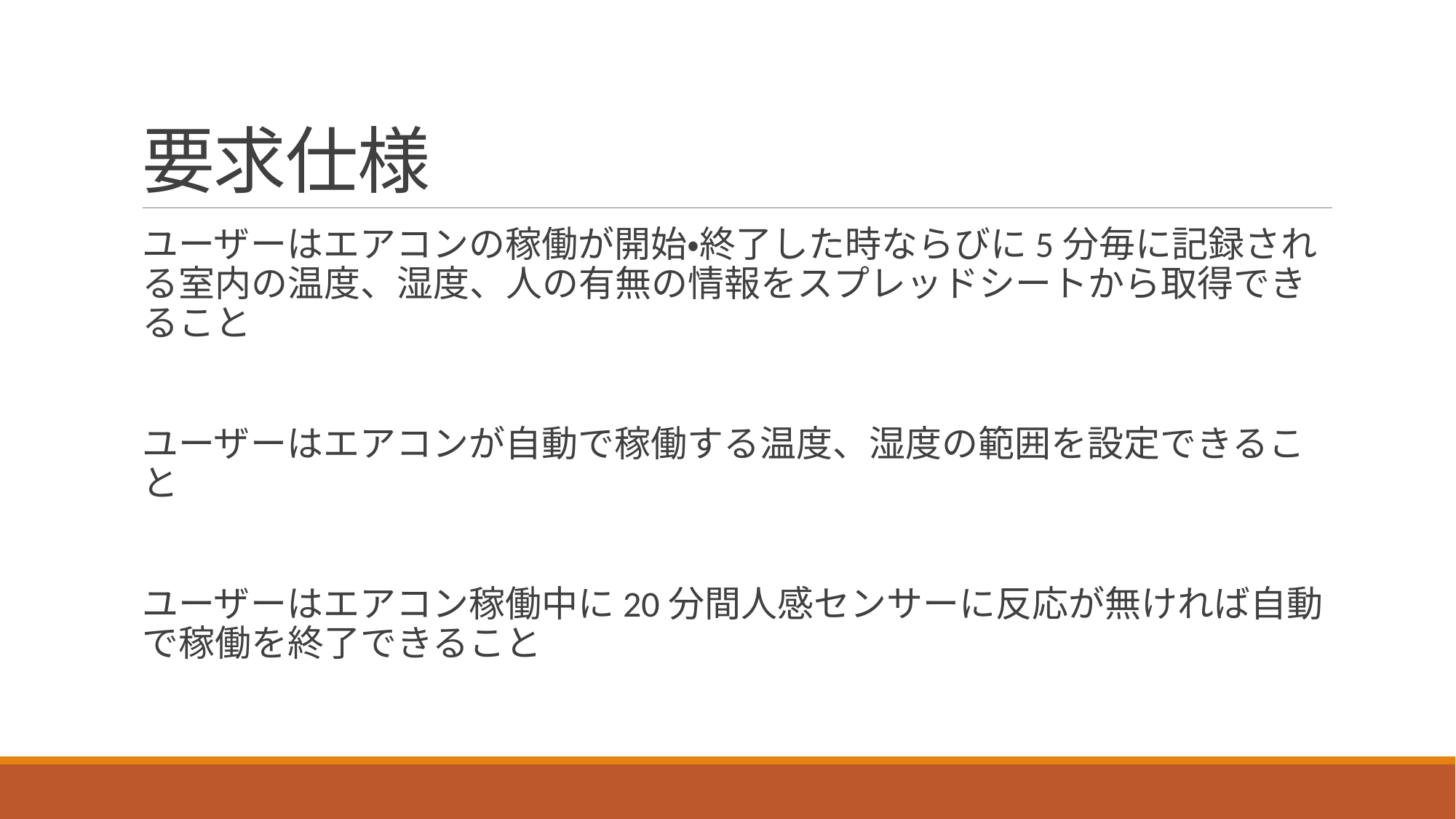

# 要求仕様
ユーザーはエアコンの稼働が開始・終了した時ならびに5分毎に記録される室内の温度、湿度、人の有無の情報をスプレッドシートから取得できること

ユーザーはエアコンが自動で稼働する温度、湿度の範囲を設定できること

ユーザーはエアコン稼働中に20分間人感センサーに反応が無ければ自動で稼働を終了できること